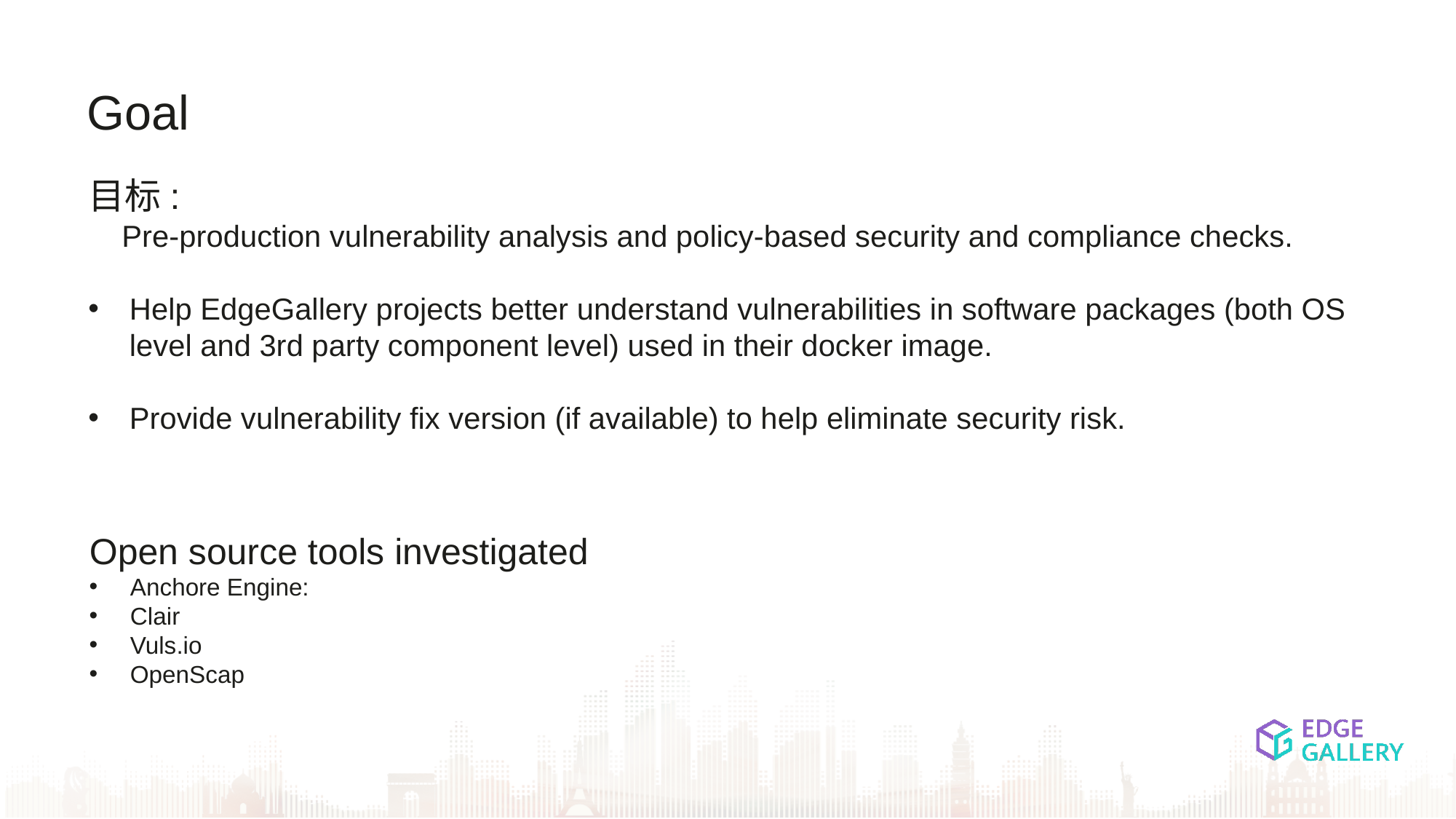

Goal
目标:
    Pre-production vulnerability analysis and policy-based security and compliance checks.

Help EdgeGallery projects better understand vulnerabilities in software packages (both OS level and 3rd party component level) used in their docker image.

Provide vulnerability fix version (if available) to help eliminate security risk.

Open source tools investigated
Anchore Engine:
Clair
Vuls.io
OpenScap